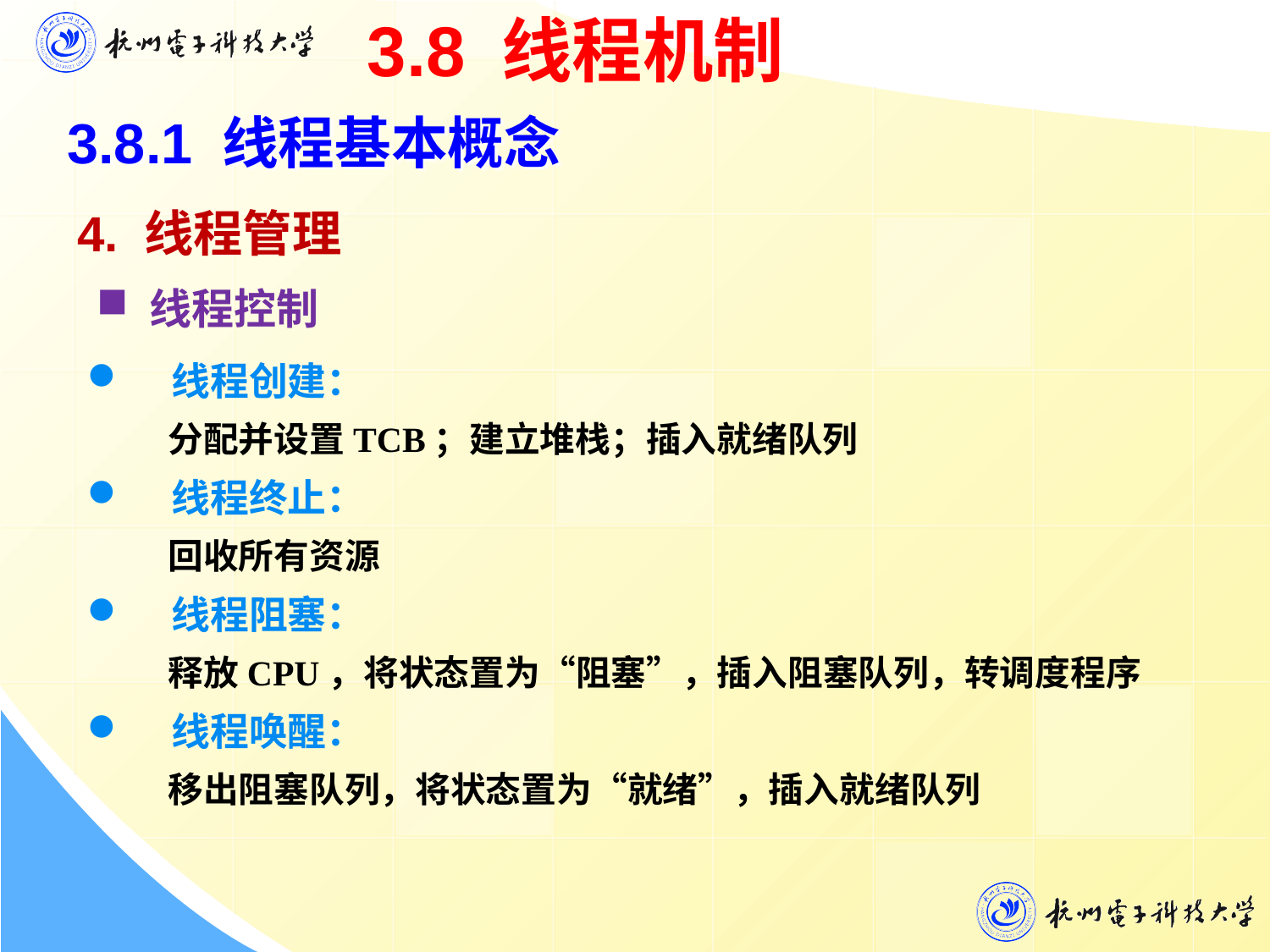

3.8 线程机制
3.8.1 线程基本概念
4. 线程管理
 线程控制
线程创建：
         分配并设置TCB；建立堆栈；插入就绪队列
线程终止：
         回收所有资源
线程阻塞：
         释放CPU，将状态置为“阻塞”，插入阻塞队列，转调度程序
线程唤醒：
         移出阻塞队列，将状态置为“就绪”，插入就绪队列